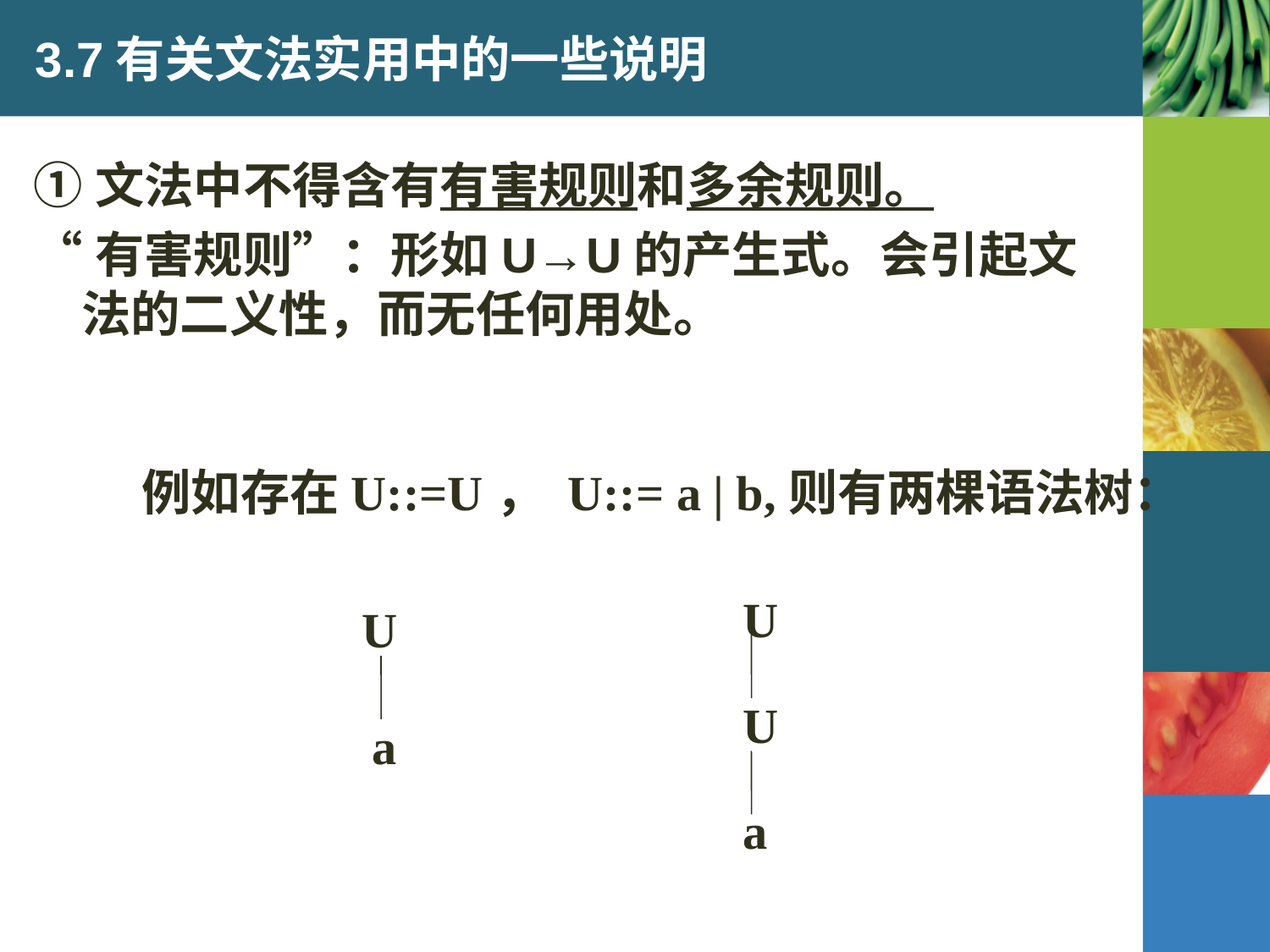

# 3.7有关文法实用中的一些说明
①文法中不得含有有害规则和多余规则。
“有害规则”：形如U→U的产生式。会引起文法的二义性，而无任何用处。

  例如存在U::=U， U::= a | b,则有两棵语法树：
U

U

a
U

a